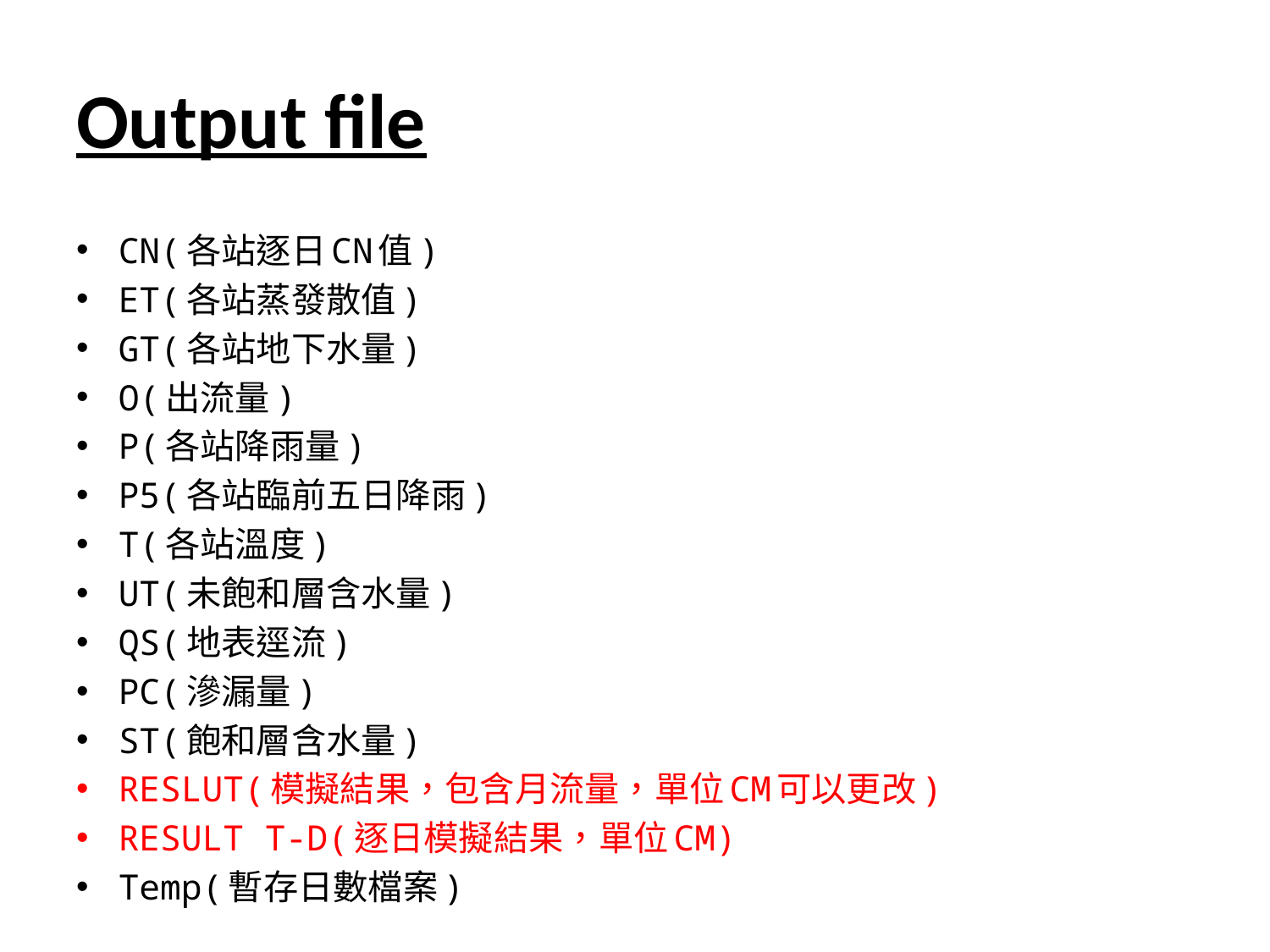

# Output file
CN(各站逐日CN值)
ET(各站蒸發散值)
GT(各站地下水量)
O(出流量)
P(各站降雨量)
P5(各站臨前五日降雨)
T(各站溫度)
UT(未飽和層含水量)
QS(地表逕流)
PC(滲漏量)
ST(飽和層含水量)
RESLUT(模擬結果，包含月流量，單位CM可以更改)
RESULT T-D(逐日模擬結果，單位CM)
Temp(暫存日數檔案)